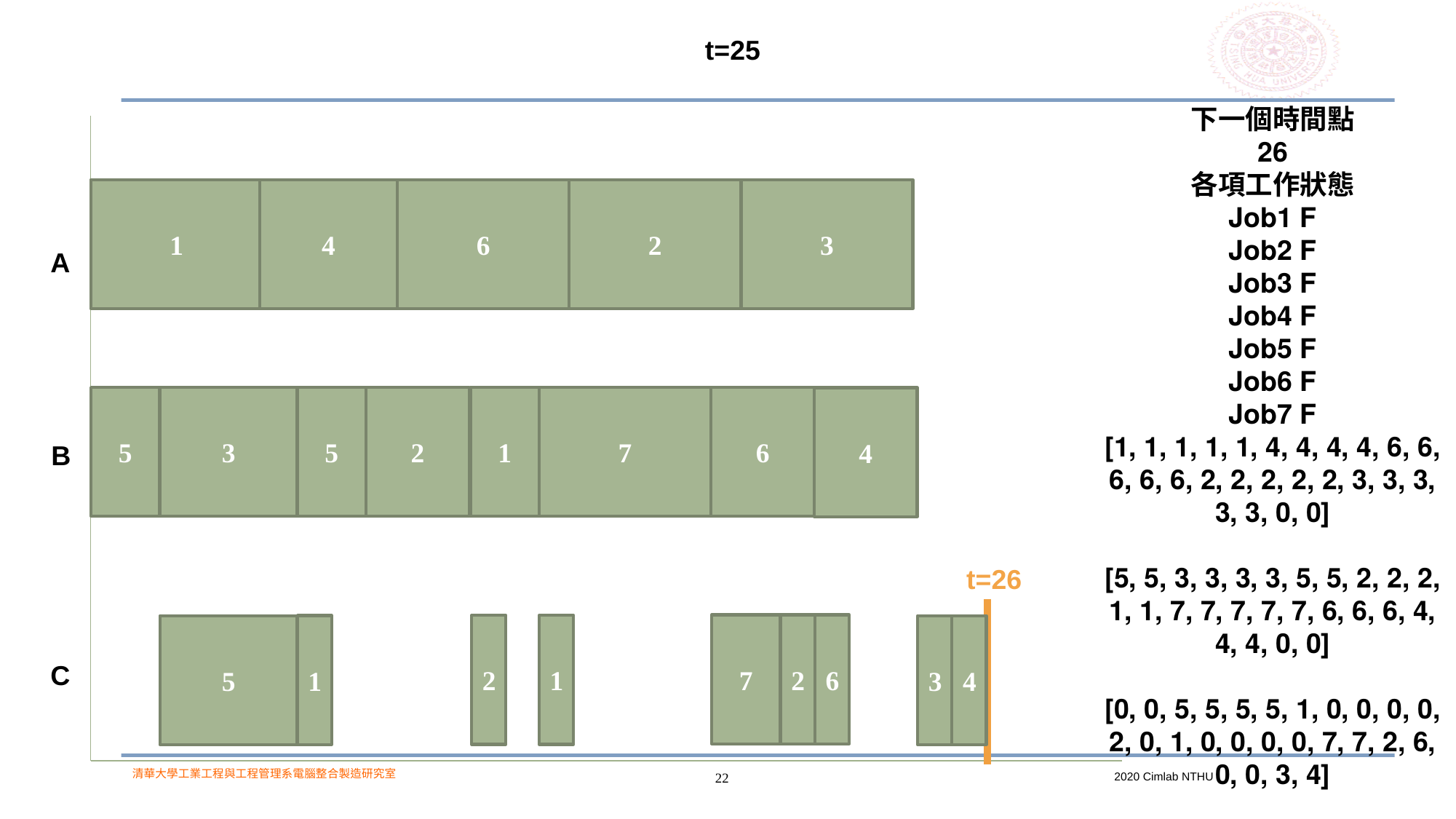

t=25
1
2
3
4
6
A
# 下一個時間點 26 各項工作狀態 Job1 F Job2 F Job3 F Job4 F Job5 F Job6 F Job7 F [1, 1, 1, 1, 1, 4, 4, 4, 4, 6, 6, 6, 6, 6, 2, 2, 2, 2, 2, 3, 3, 3, 3, 3, 0, 0] [5, 5, 3, 3, 3, 3, 5, 5, 2, 2, 2, 1, 1, 7, 7, 7, 7, 7, 6, 6, 6, 4, 4, 4, 0, 0] [0, 0, 5, 5, 5, 5, 1, 0, 0, 0, 0, 2, 0, 1, 0, 0, 0, 0, 7, 7, 2, 6, 0, 0, 3, 4]
1
7
6
2
5
5
3
4
B
t=26
7
2
6
2
1
1
5
3
4
C